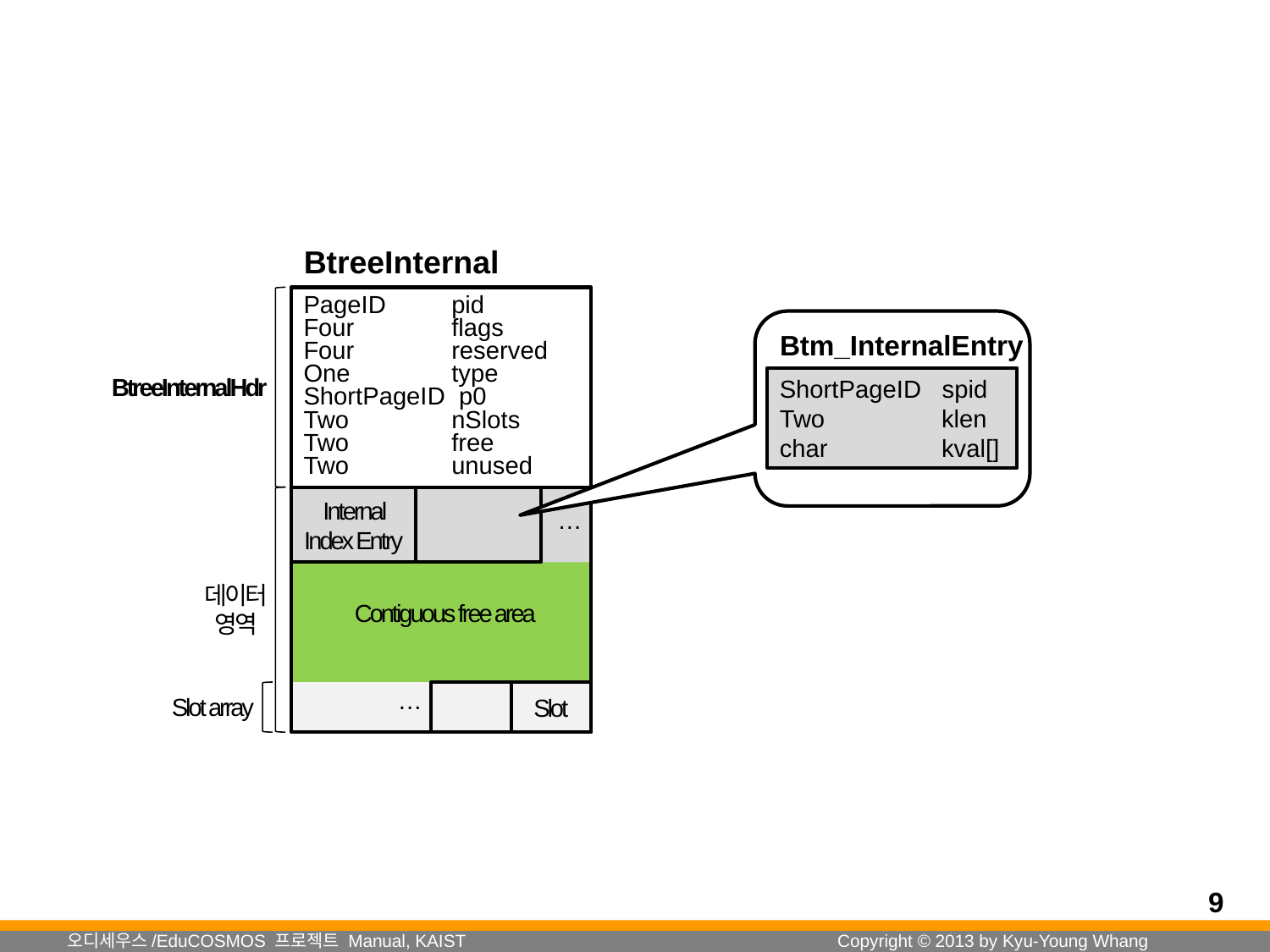

#

BtreeInternal

PageID	   pid
Four	   flags
Four	   reserved
One	   type
ShortPageID  p0
Two	   nSlots
Two	   free
Two	   unused
BtreeInternalHdr

Internal Index Entry

데이터
영역
Contiguous free area

Slot
Slot array
…
…

Btm_InternalEntry
ShortPageID   spid
Two	     klen
char	     kval[]